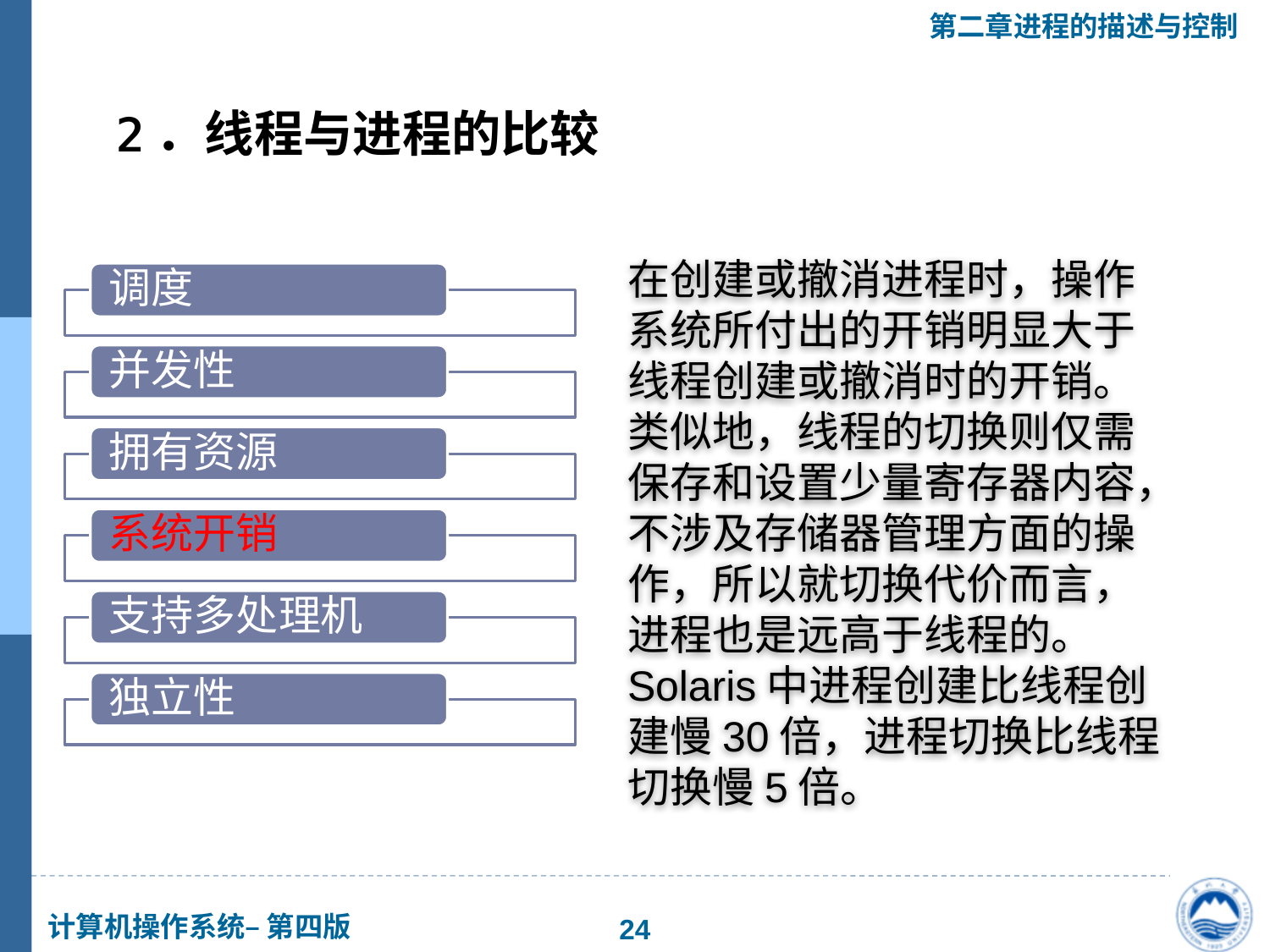

2．线程与进程的比较
在创建或撤消进程时，操作系统所付出的开销明显大于线程创建或撤消时的开销。类似地，线程的切换则仅需保存和设置少量寄存器内容，不涉及存储器管理方面的操作，所以就切换代价而言，进程也是远高于线程的。
Solaris中进程创建比线程创建慢30倍，进程切换比线程切换慢5倍。
调度
并发性
拥有资源
系统开销
支持多处理机
独立性